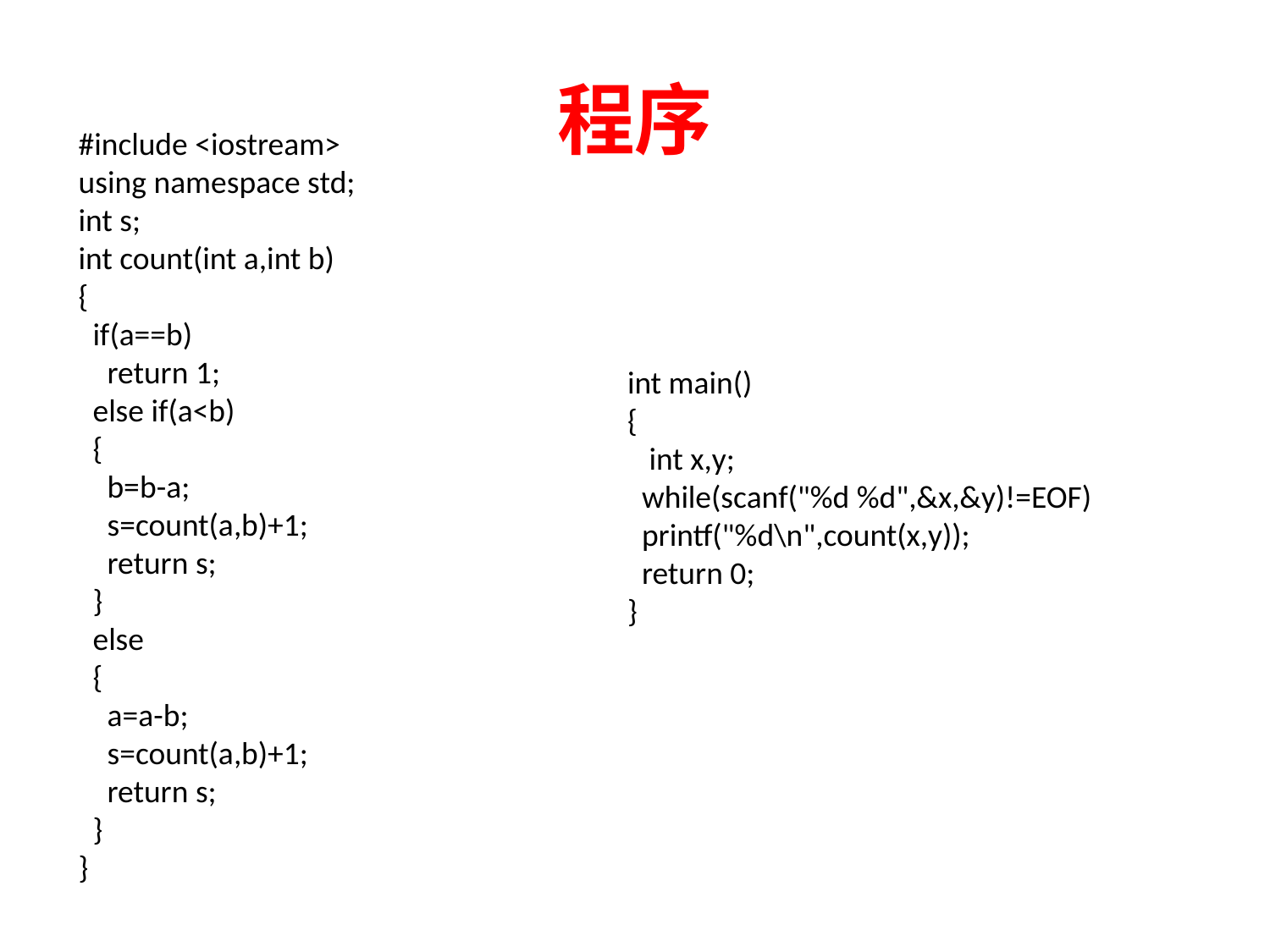

# 程序
#include <iostream>
using namespace std;
int s;
int count(int a,int b)
{
  if(a==b)
    return 1;
  else if(a<b)
  {
    b=b-a;
    s=count(a,b)+1;
    return s;
  }
  else
  {
    a=a-b;
    s=count(a,b)+1;
    return s;
  }
}
int main()
{
   int x,y;
  while(scanf("%d %d",&x,&y)!=EOF)
  printf("%d\n",count(x,y));
  return 0;
}